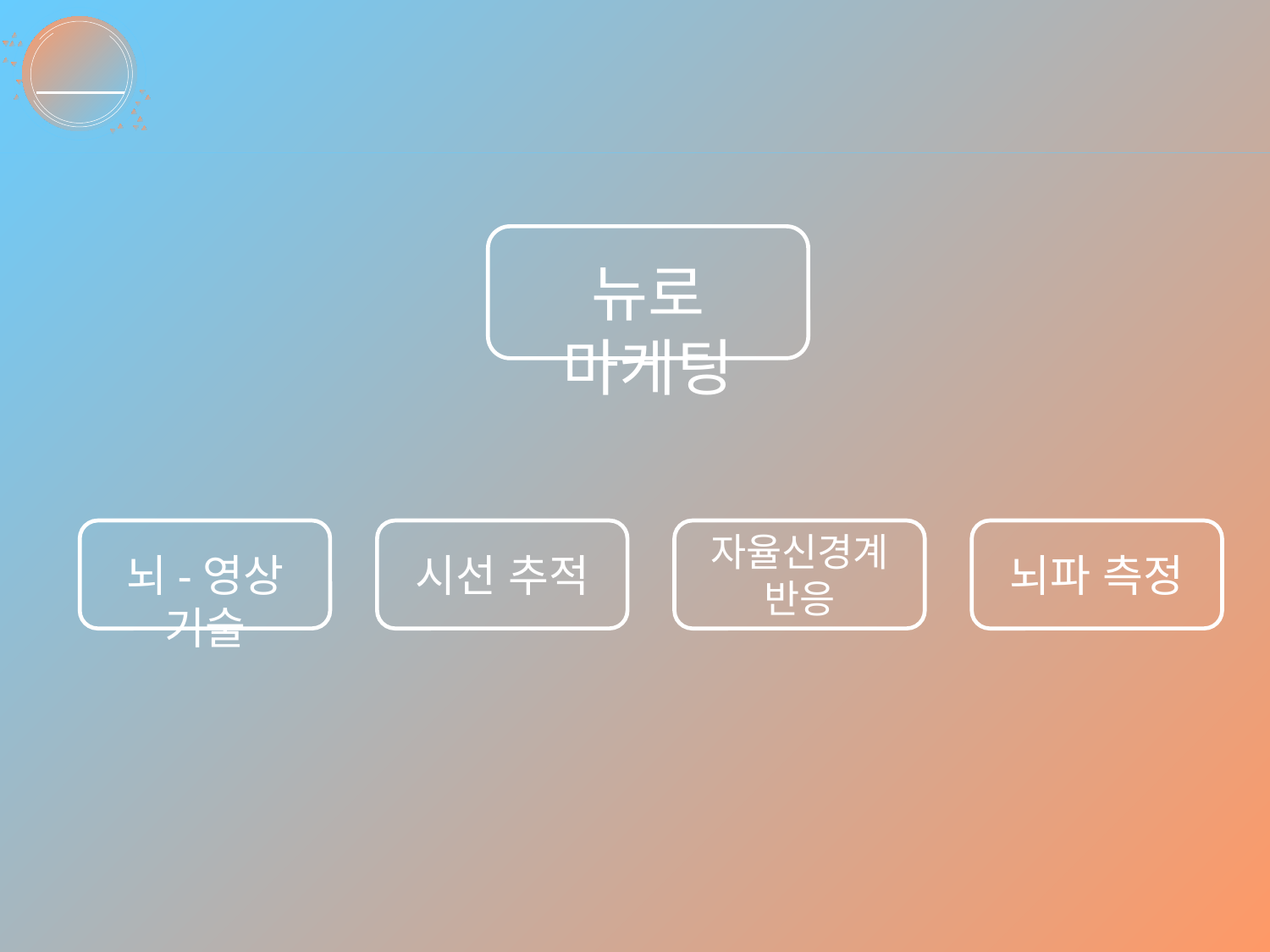

뉴로 마케팅의 종류 및 활용사례

뉴로 마케팅

자율신경계 반응
뇌-영상 기술
시선 추적
뇌파 측정